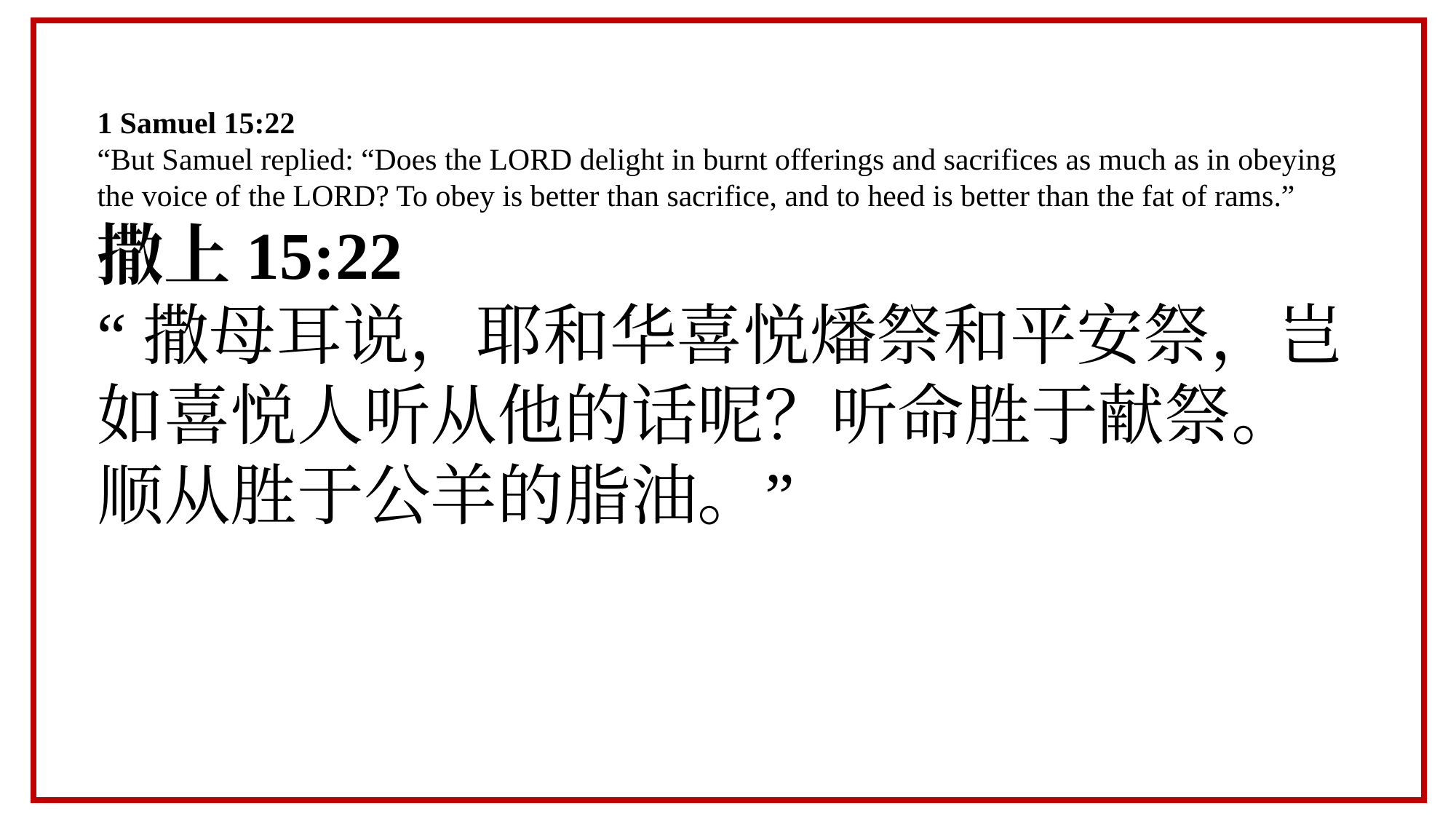

1 Samuel 15:22
“But Samuel replied: “Does the LORD delight in burnt offerings and sacrifices as much as in obeying the voice of the LORD? To obey is better than sacrifice, and to heed is better than the fat of rams.”
撒上15:22
“撒母耳说，耶和华喜悦燔祭和平安祭，岂如喜悦人听从他的话呢？听命胜于献祭。顺从胜于公羊的脂油。”